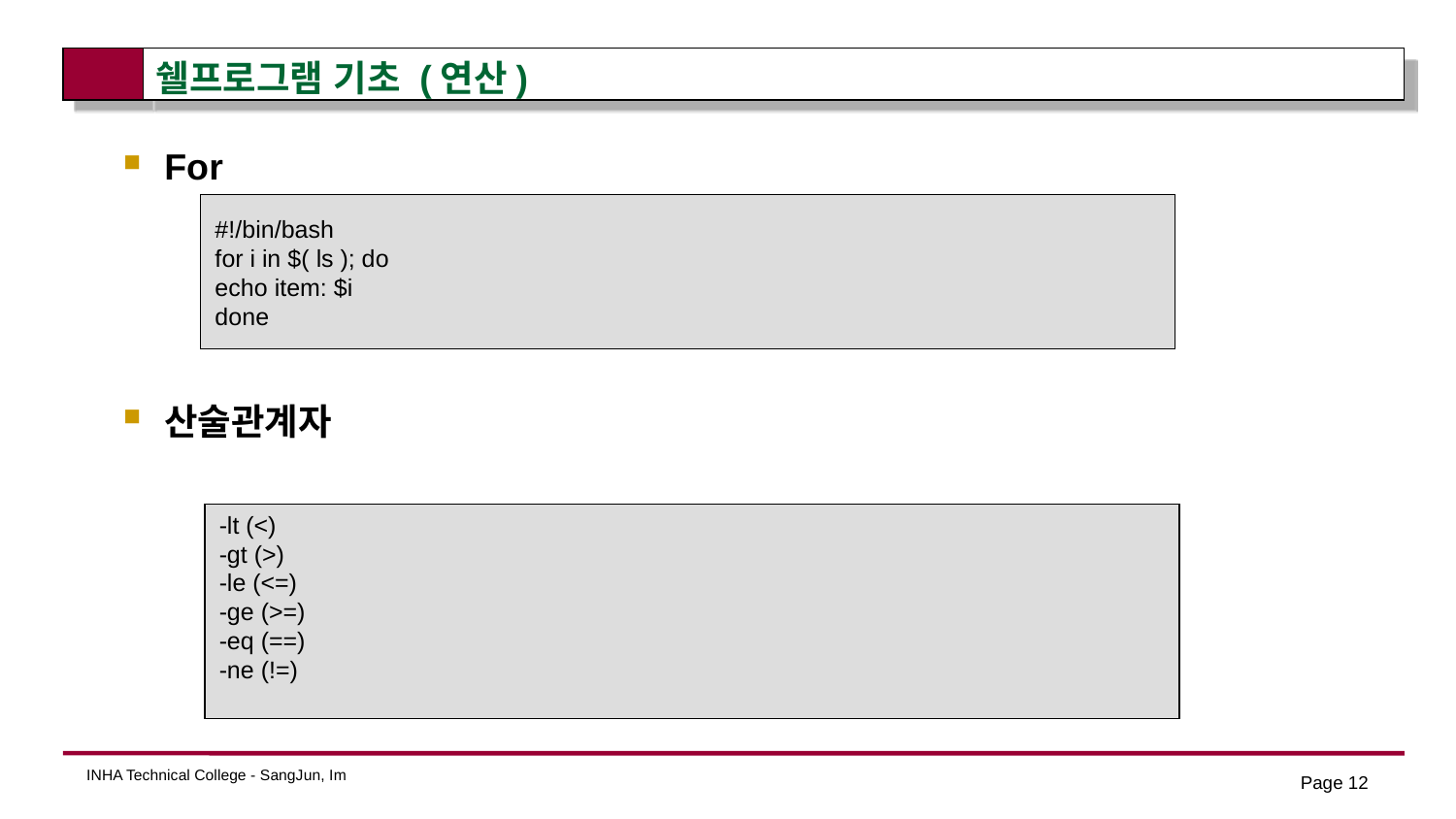

# 쉘프로그램 기초 (연산)
For

산술관계자
#!/bin/bash
for i in $( ls ); do
echo item: $i
done
-lt (<)
-gt (>)
-le (<=)
-ge (>=)
-eq (==)
-ne (!=)

Page 12